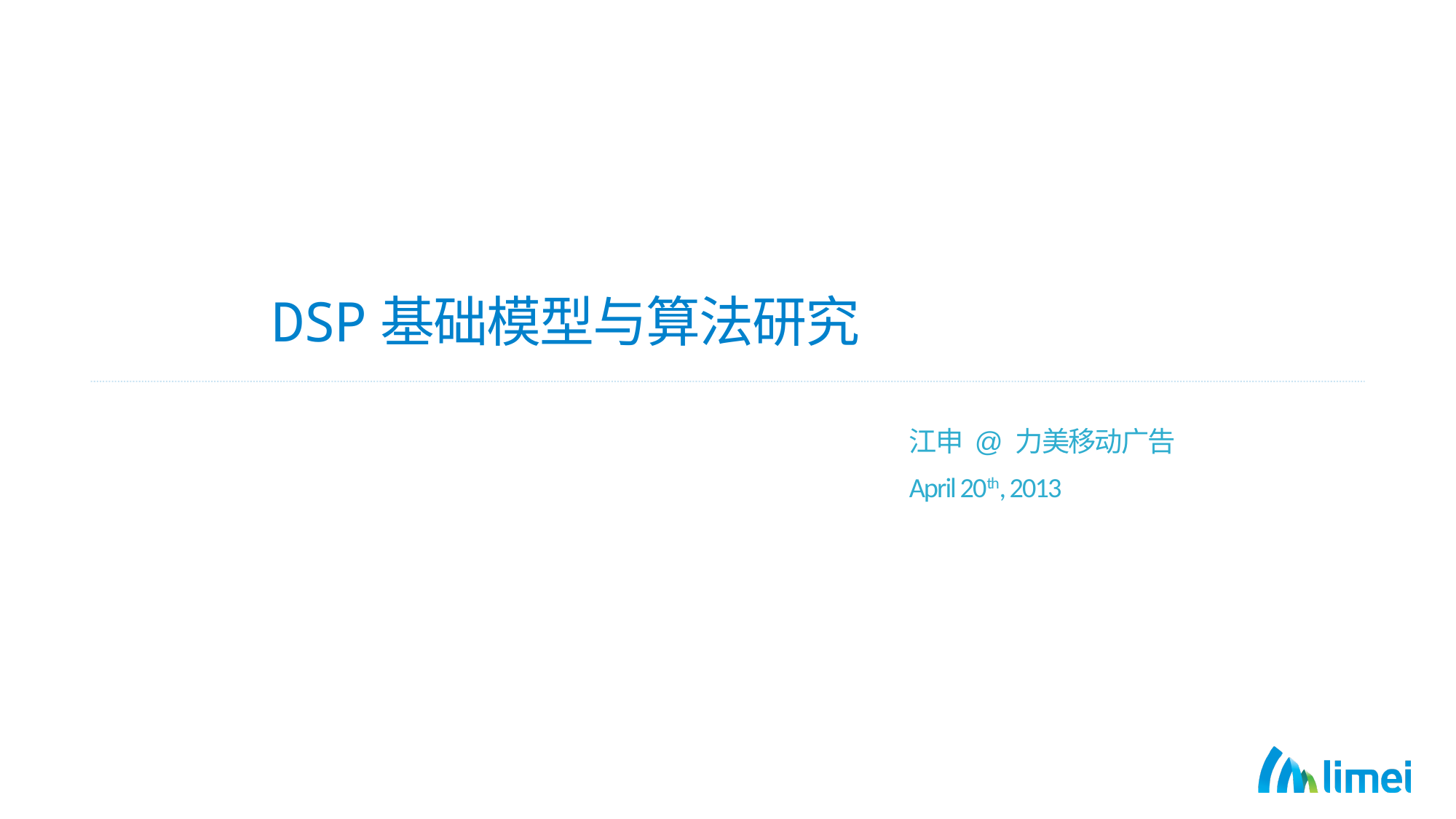

DSP基础模型与算法研究
江申 @ 力美移动广告
April 20th, 2013